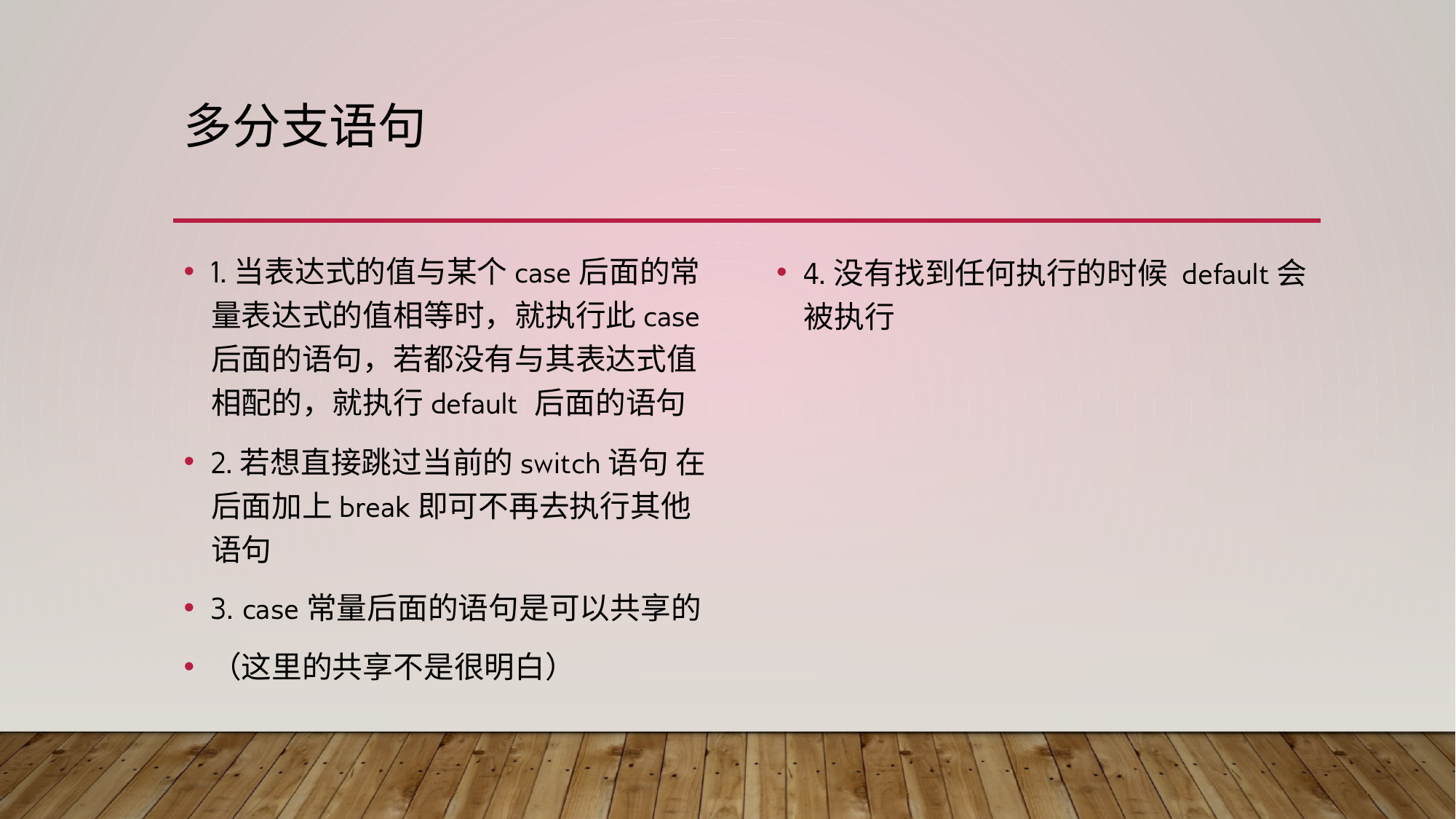

# 多分支语句
1.当表达式的值与某个case后面的常量表达式的值相等时，就执行此case后面的语句，若都没有与其表达式值相配的，就执行default 后面的语句
2.若想直接跳过当前的switch语句 在后面加上break即可不再去执行其他语句
3. case常量后面的语句是可以共享的
（这里的共享不是很明白）

4.没有找到任何执行的时候 default会被执行